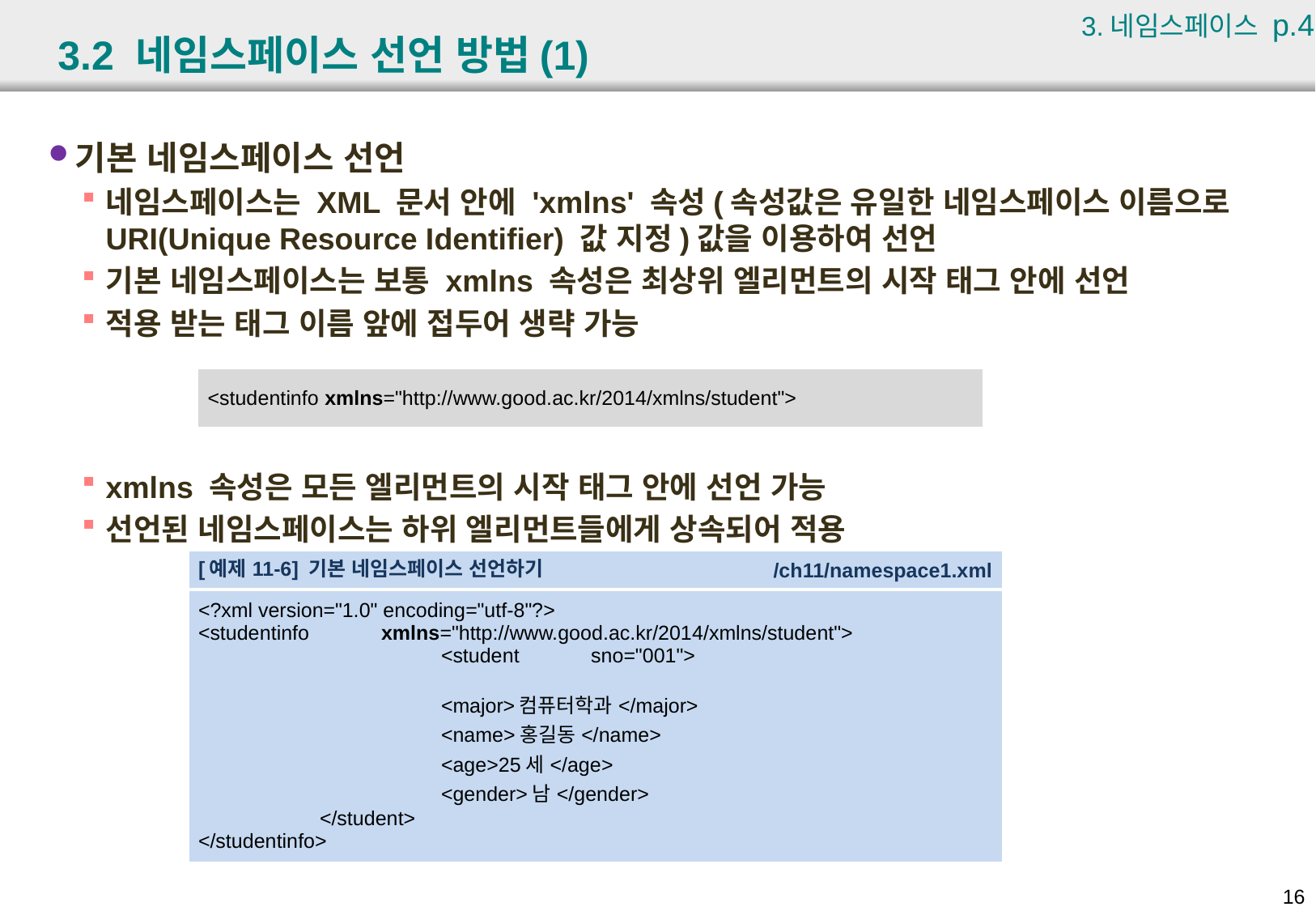

3.네임스페이스 p.422
# 3.2 네임스페이스 선언 방법(1)
기본 네임스페이스 선언
네임스페이스는 XML 문서 안에 'xmlns' 속성(속성값은 유일한 네임스페이스 이름으로 URI(Unique Resource Identifier) 값 지정)값을 이용하여 선언
기본 네임스페이스는 보통 xmlns 속성은 최상위 엘리먼트의 시작 태그 안에 선언
적용 받는 태그 이름 앞에 접두어 생략 가능

xmlns 속성은 모든 엘리먼트의 시작 태그 안에 선언 가능
선언된 네임스페이스는 하위 엘리먼트들에게 상속되어 적용

| <studentinfo xmlns="http://www.good.ac.kr/2014/xmlns/student"> |
| --- |
| [예제11-6] 기본 네임스페이스 선언하기 | /ch11/namespace1.xml |
| --- | --- |
| <?xml version="1.0" encoding="utf-8"?> <studentinfo xmlns="http://www.good.ac.kr/2014/xmlns/student"> <student sno="001"> <major>컴퓨터학과</major> <name>홍길동</name> <age>25세</age> <gender>남</gender> </student> </studentinfo> |  |